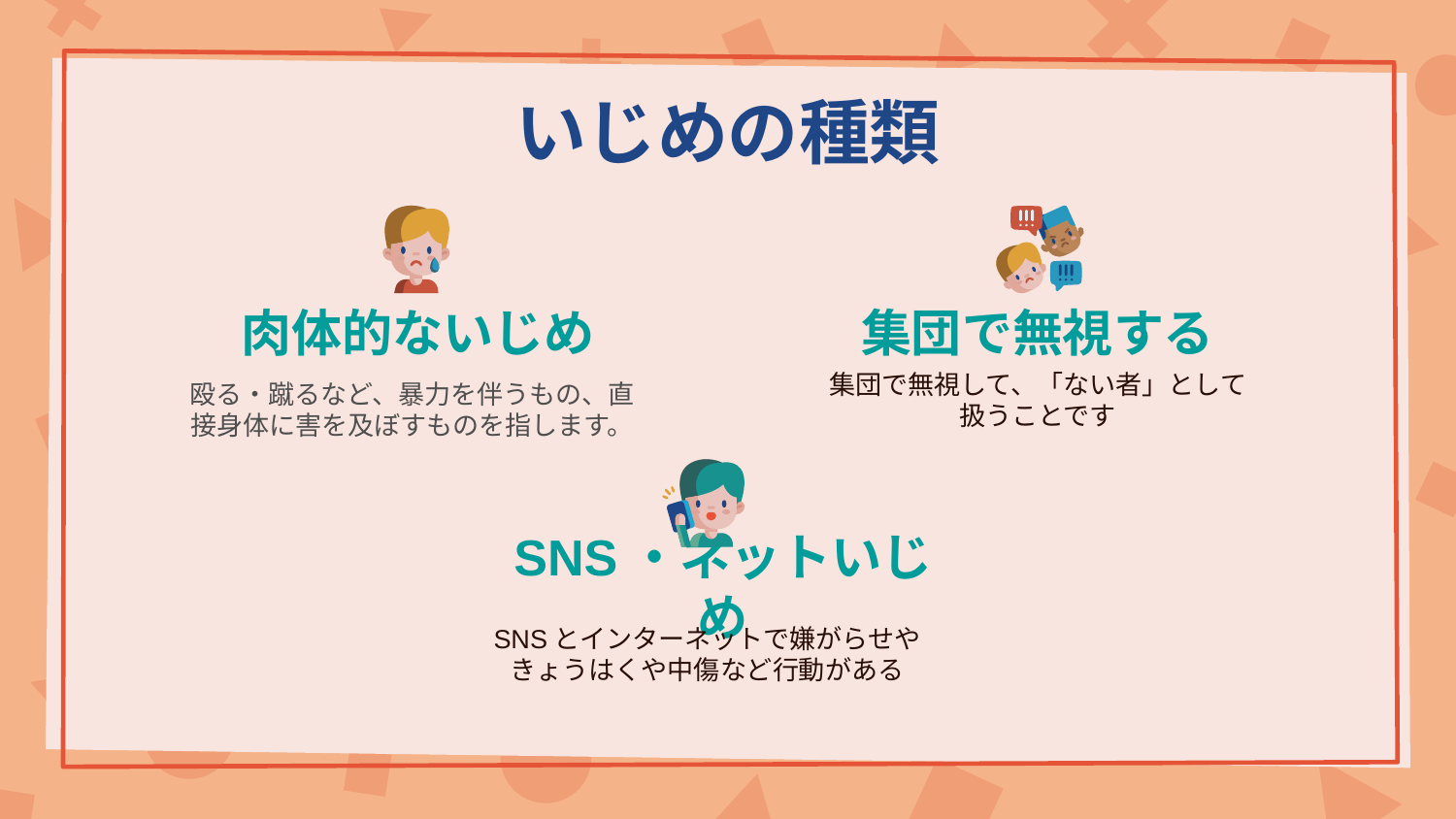

いじめの種類

集団で無視する
# 肉体的ないじめ
集団で無視して、「ない者」として扱うことです
殴る・蹴るなど、暴力を伴うもの、直接身体に害を及ぼすものを指します。

SNS・ネットいじめ
SNSとインターネットで嫌がらせやきょうはくや中傷など行動がある